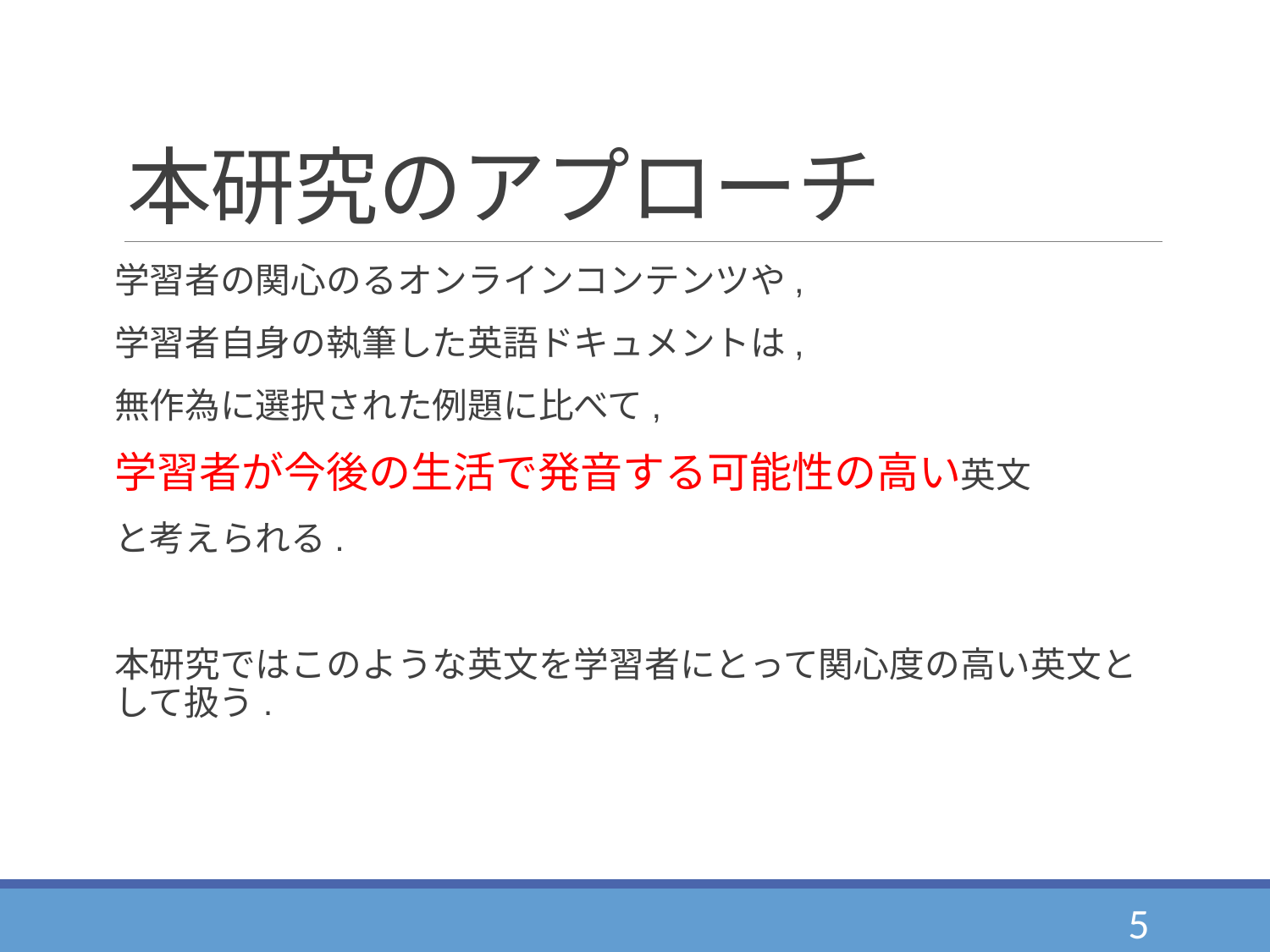

# 本研究のアプローチ
学習者の関心のるオンラインコンテンツや,
学習者自身の執筆した英語ドキュメントは,
無作為に選択された例題に比べて,
学習者が今後の生活で発音する可能性の高い英文
と考えられる.

本研究ではこのような英文を学習者にとって関心度の高い英文として扱う.
5